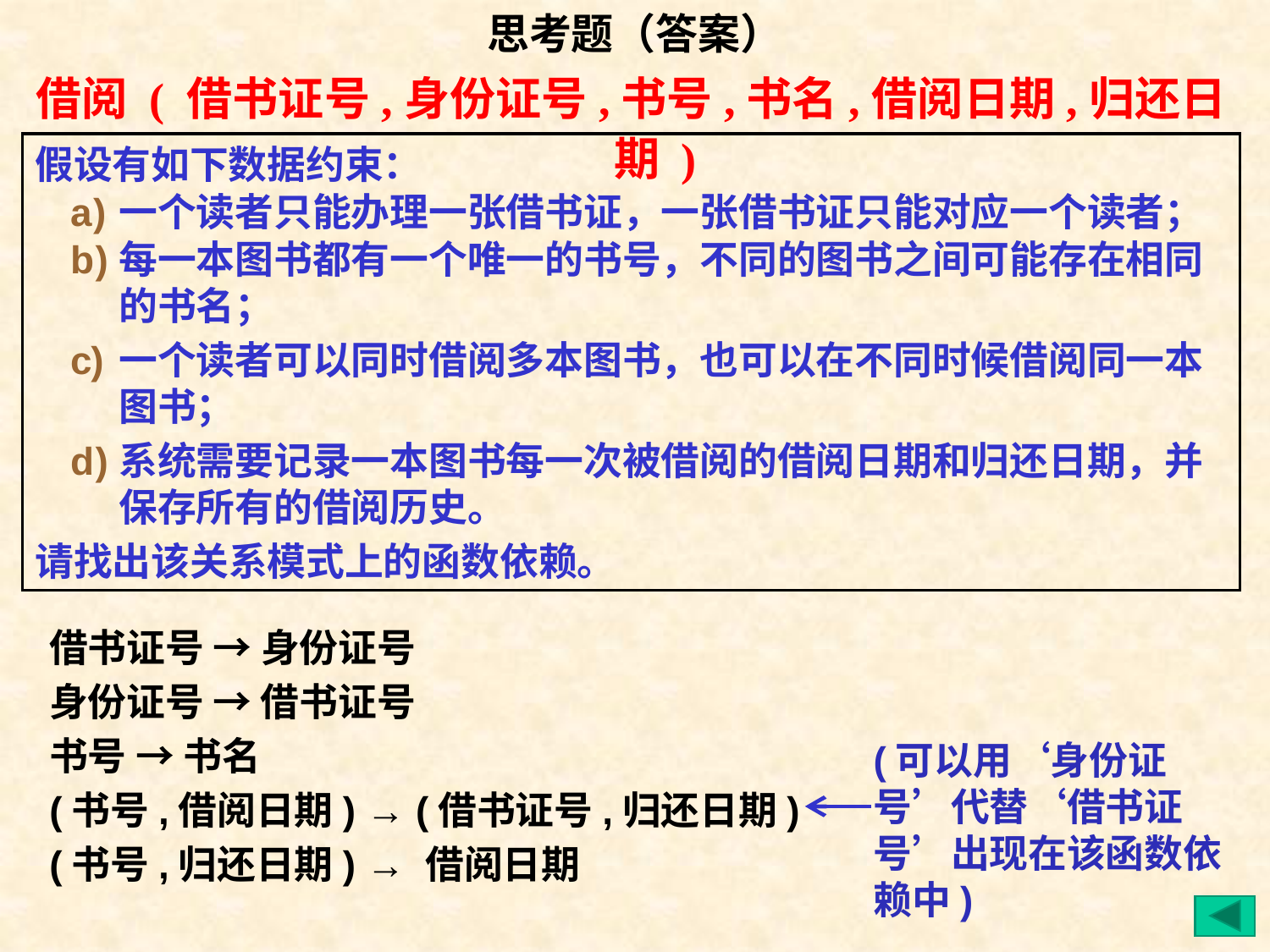

# 思考题（答案）
借阅 ( 借书证号,身份证号,书号,书名,借阅日期,归还日期 )
假设有如下数据约束：
一个读者只能办理一张借书证，一张借书证只能对应一个读者；
每一本图书都有一个唯一的书号，不同的图书之间可能存在相同的书名；
一个读者可以同时借阅多本图书，也可以在不同时候借阅同一本图书；
系统需要记录一本图书每一次被借阅的借阅日期和归还日期，并保存所有的借阅历史。
请找出该关系模式上的函数依赖。
借书证号 → 身份证号
身份证号 → 借书证号
书号 → 书名
(书号,借阅日期) → (借书证号,归还日期)
(书号,归还日期) → 借阅日期
(可以用‘身份证号’代替‘借书证号’出现在该函数依赖中)